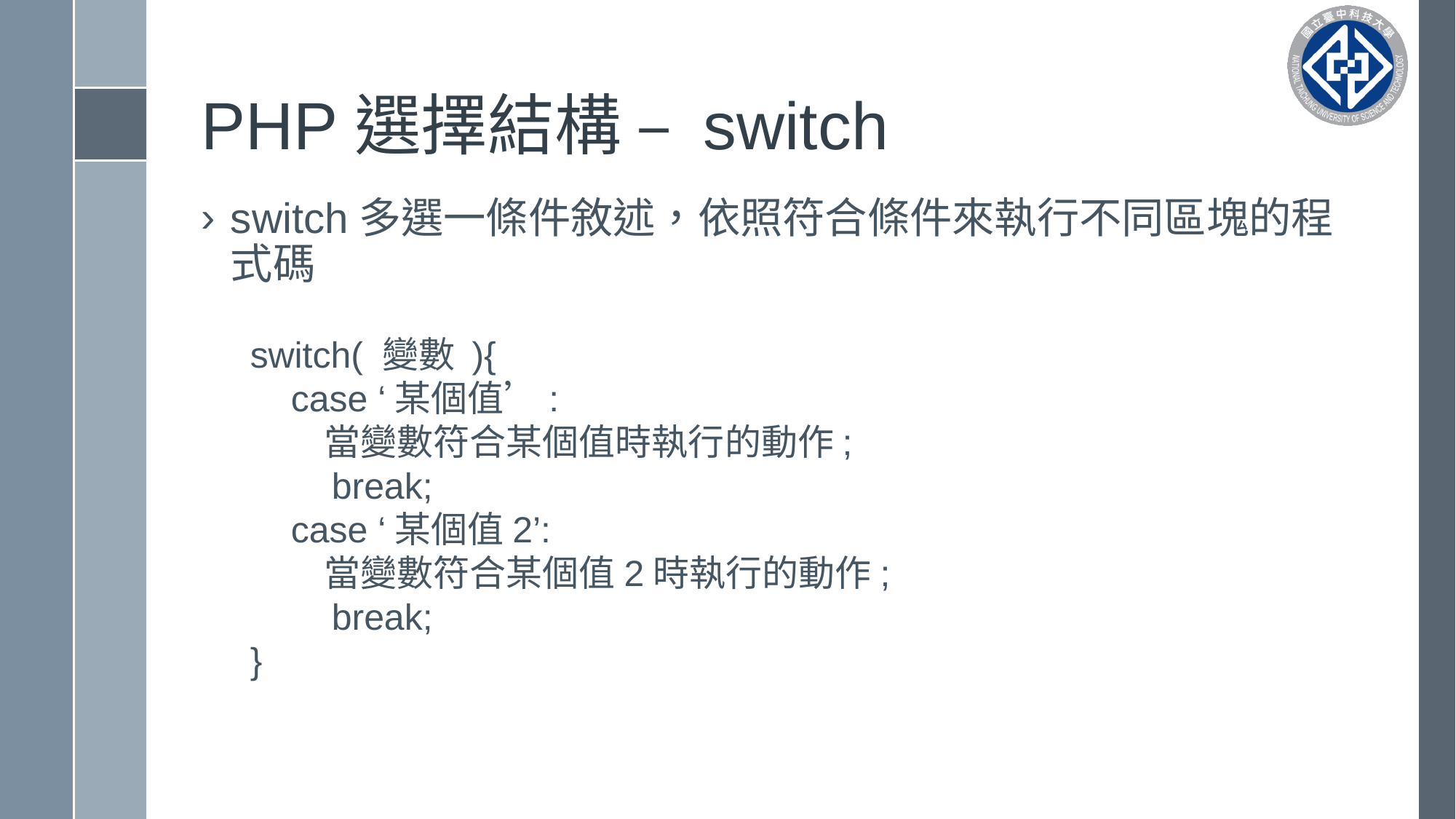

# PHP選擇結構 – switch
switch多選一條件敘述，依照符合條件來執行不同區塊的程式碼

switch( 變數 ){
    case ‘某個值’:
        當變數符合某個值時執行的動作;
        break;
    case ‘某個值2’:
        當變數符合某個值2時執行的動作;
        break;
}